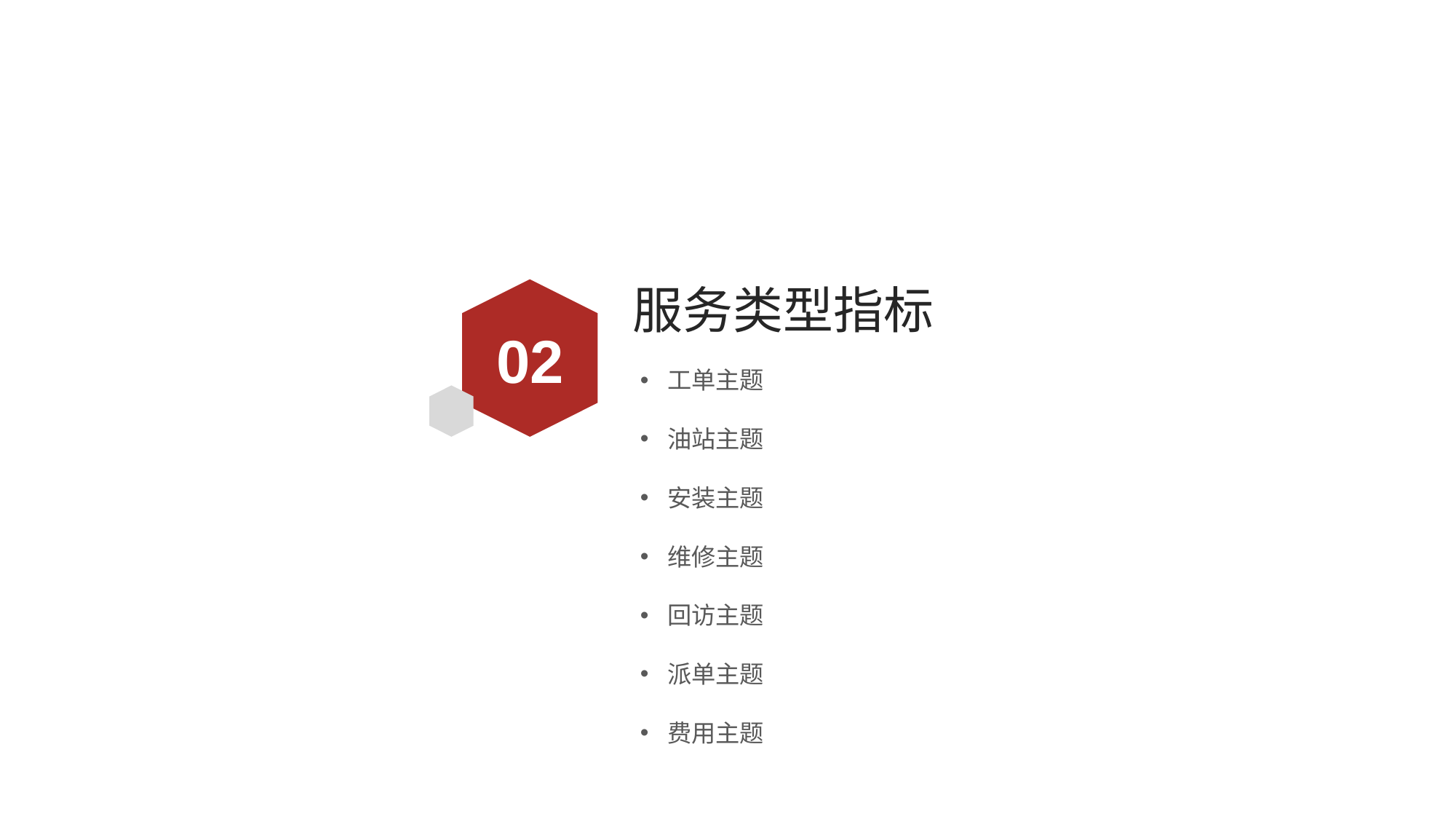

# 服务类型指标
02
工单主题
油站主题
安装主题
维修主题
回访主题
派单主题
费用主题